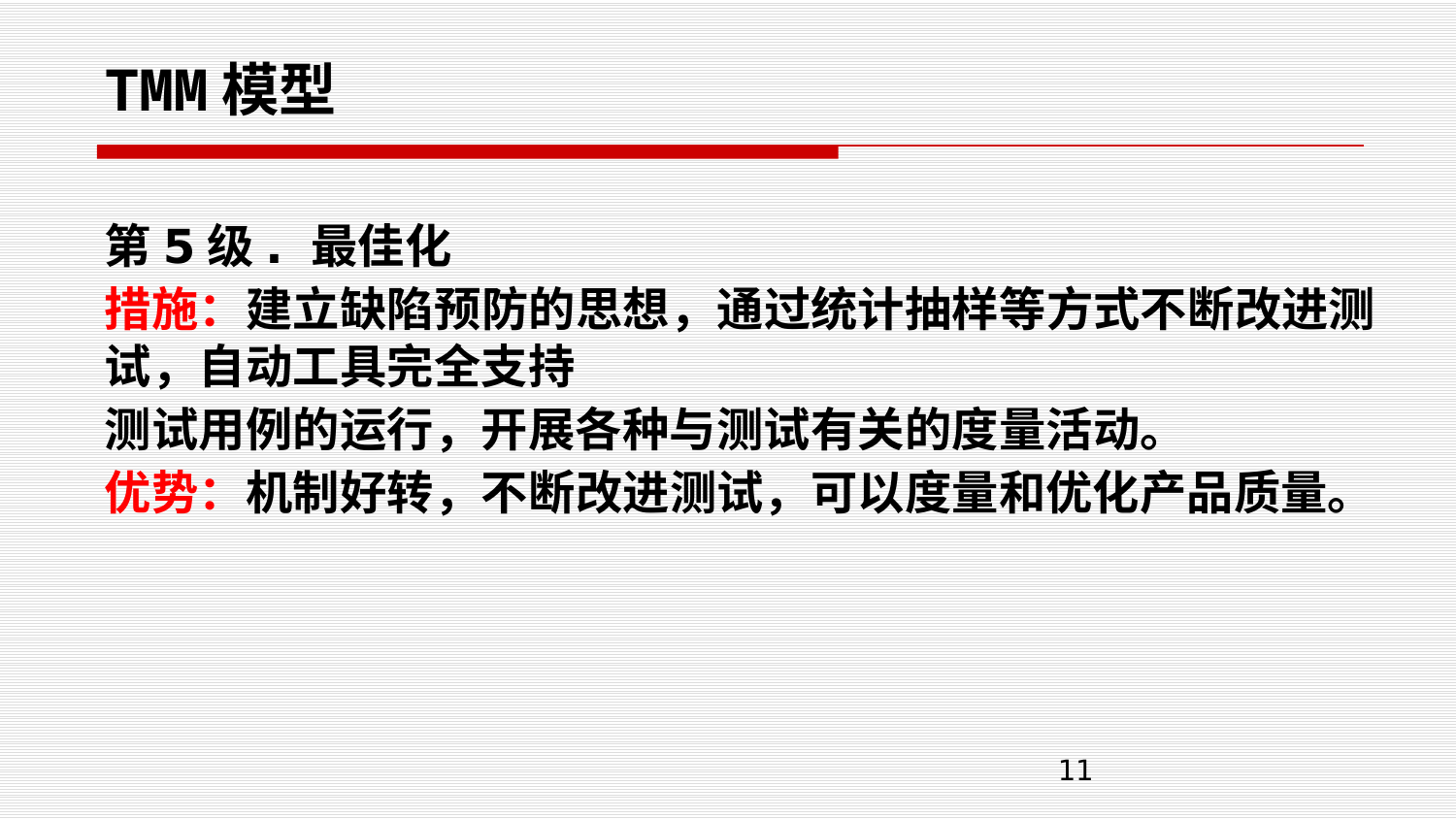

# TMM模型
第5级. 最佳化
措施：建立缺陷预防的思想，通过统计抽样等方式不断改进测试，自动工具完全支持
测试用例的运行，开展各种与测试有关的度量活动。
优势：机制好转，不断改进测试，可以度量和优化产品质量。

11